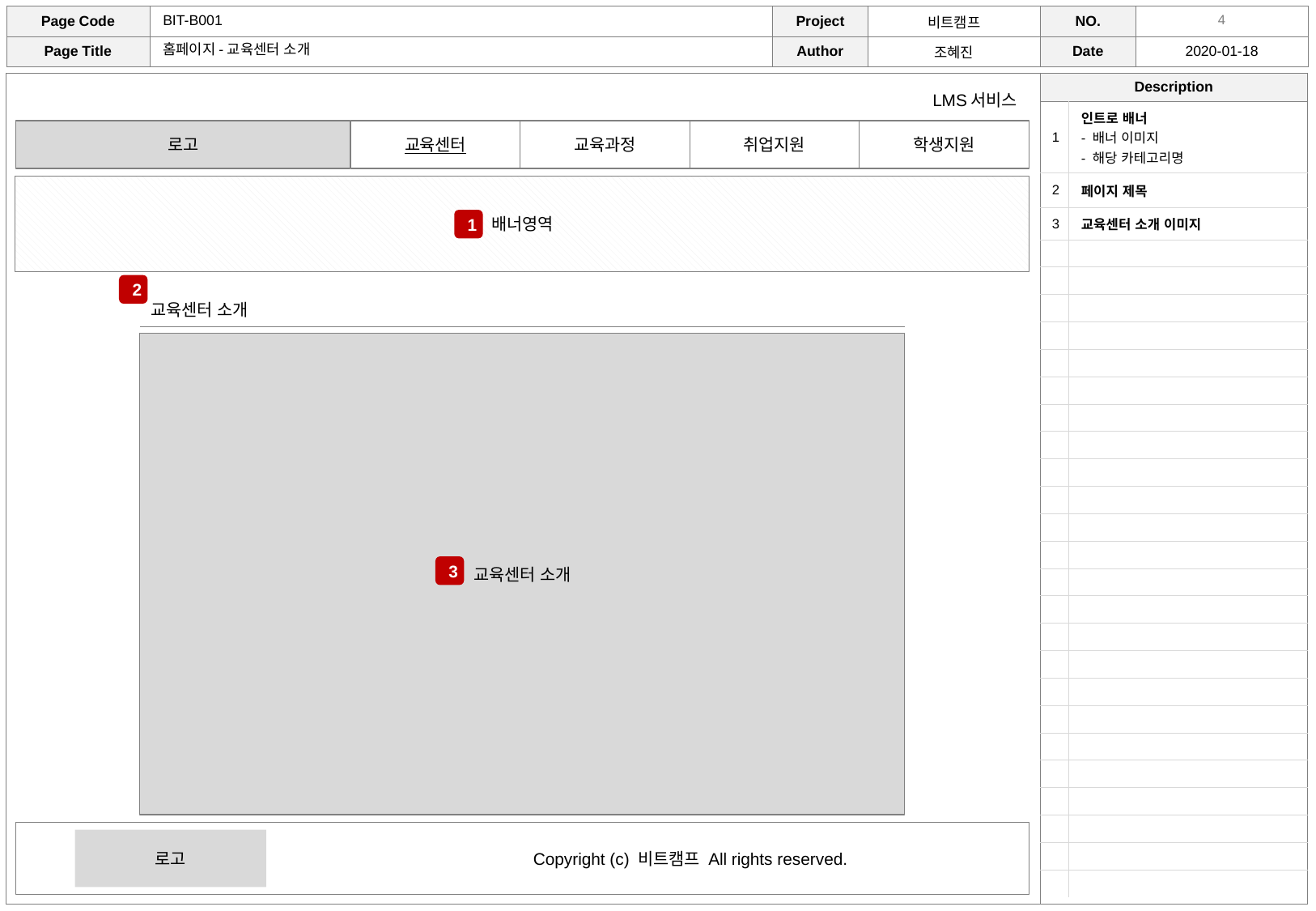

BIT-B001
홈페이지-교육센터 소개
LMS서비스
| 1 | 인트로 배너 - 배너 이미지 - 해당 카테고리명 |
| --- | --- |
| 2 | 페이지 제목 |
| 3 | 교육센터 소개 이미지 |
|  |  |
|  |  |
|  |  |
|  |  |
|  |  |
|  |  |
|  |  |
|  |  |
|  |  |
|  |  |
|  |  |
|  |  |
|  |  |
|  |  |
|  |  |
|  |  |
|  |  |
|  |  |
|  |  |
|  |  |
|  |  |
|  |  |
|  |  |
|  |  |
로고
교육센터
교육과정
취업지원
학생지원

배너영역
1
2
교육센터 소개
교육센터 소개
3

로고
Copyright (c) 비트캠프 All rights reserved.